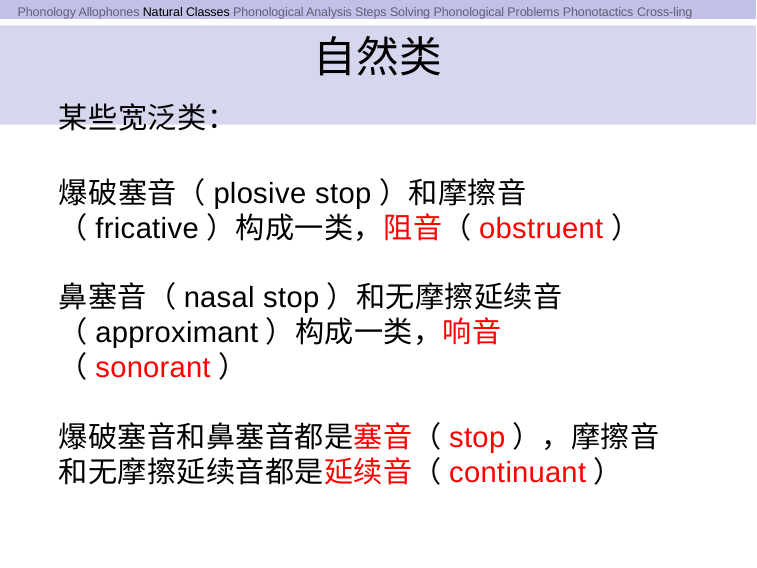

Phonology Allophones Natural Classes Phonological Analysis Steps Solving Phonological Problems Phonotactics Cross-ling
# 自然类
某些宽泛类：

爆破塞音（plosive stop）和摩擦音（fricative）构成一类，阻音（obstruent）
鼻塞音（nasal stop）和无摩擦延续音（approximant）构成一类，响音（sonorant）

爆破塞音和鼻塞音都是塞音（stop），摩擦音和无摩擦延续音都是延续音（continuant）